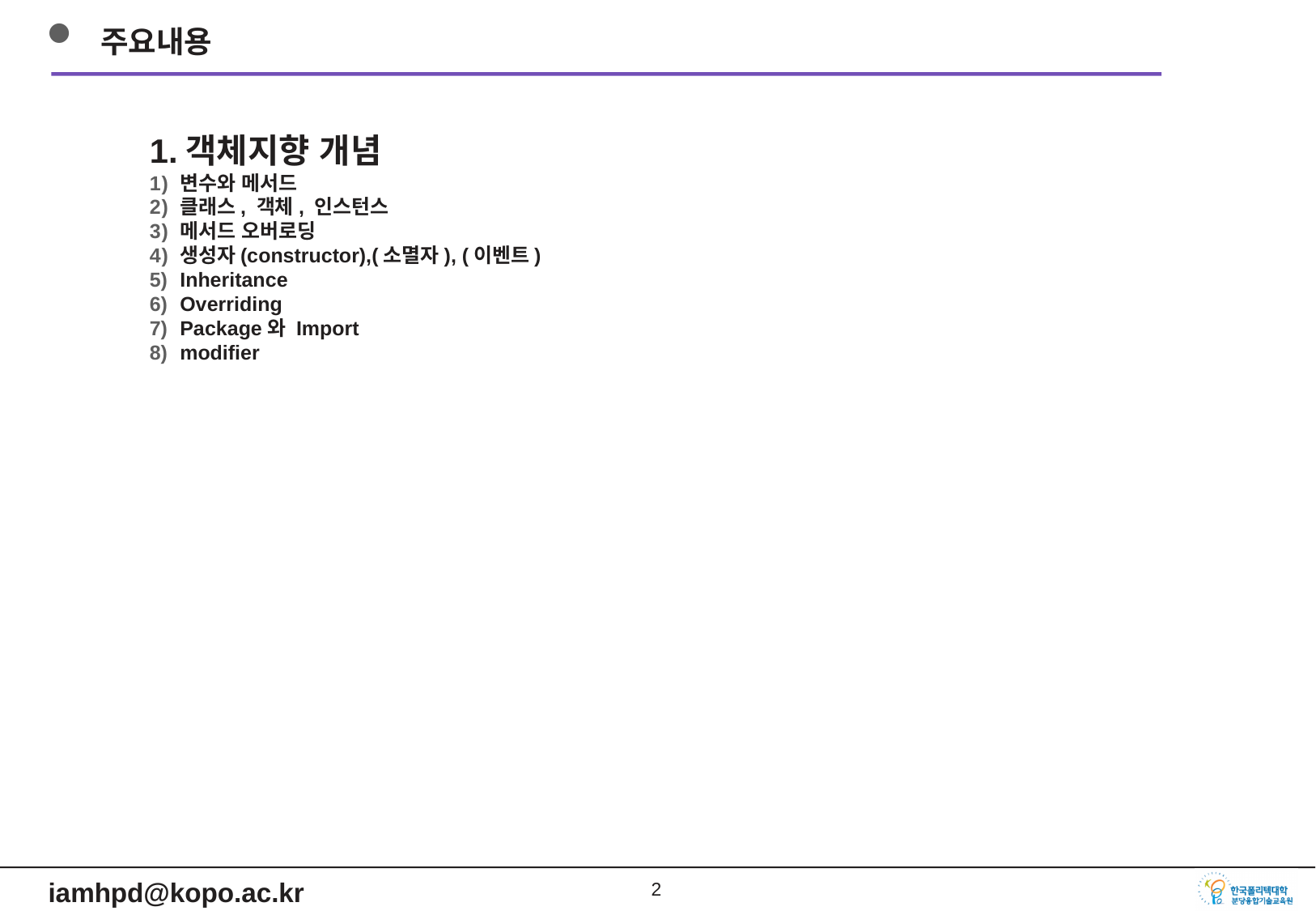

주요내용
1.객체지향 개념
변수와 메서드
클래스, 객체, 인스턴스
메서드 오버로딩
생성자(constructor),(소멸자), (이벤트)
Inheritance
Overriding
Package와 Import
modifier
2